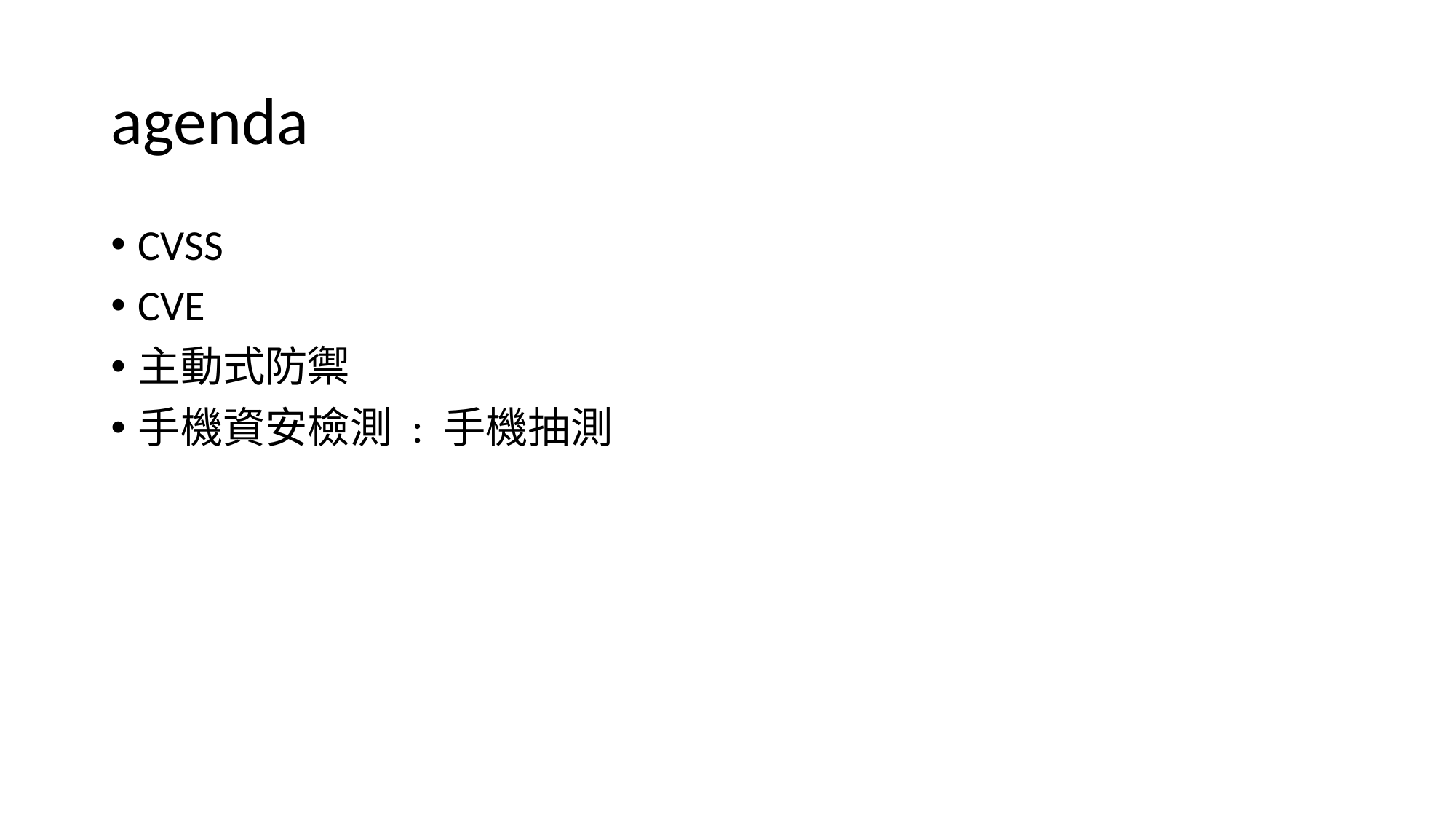

# agenda
CVSS
CVE
主動式防禦
手機資安檢測 : 手機抽測